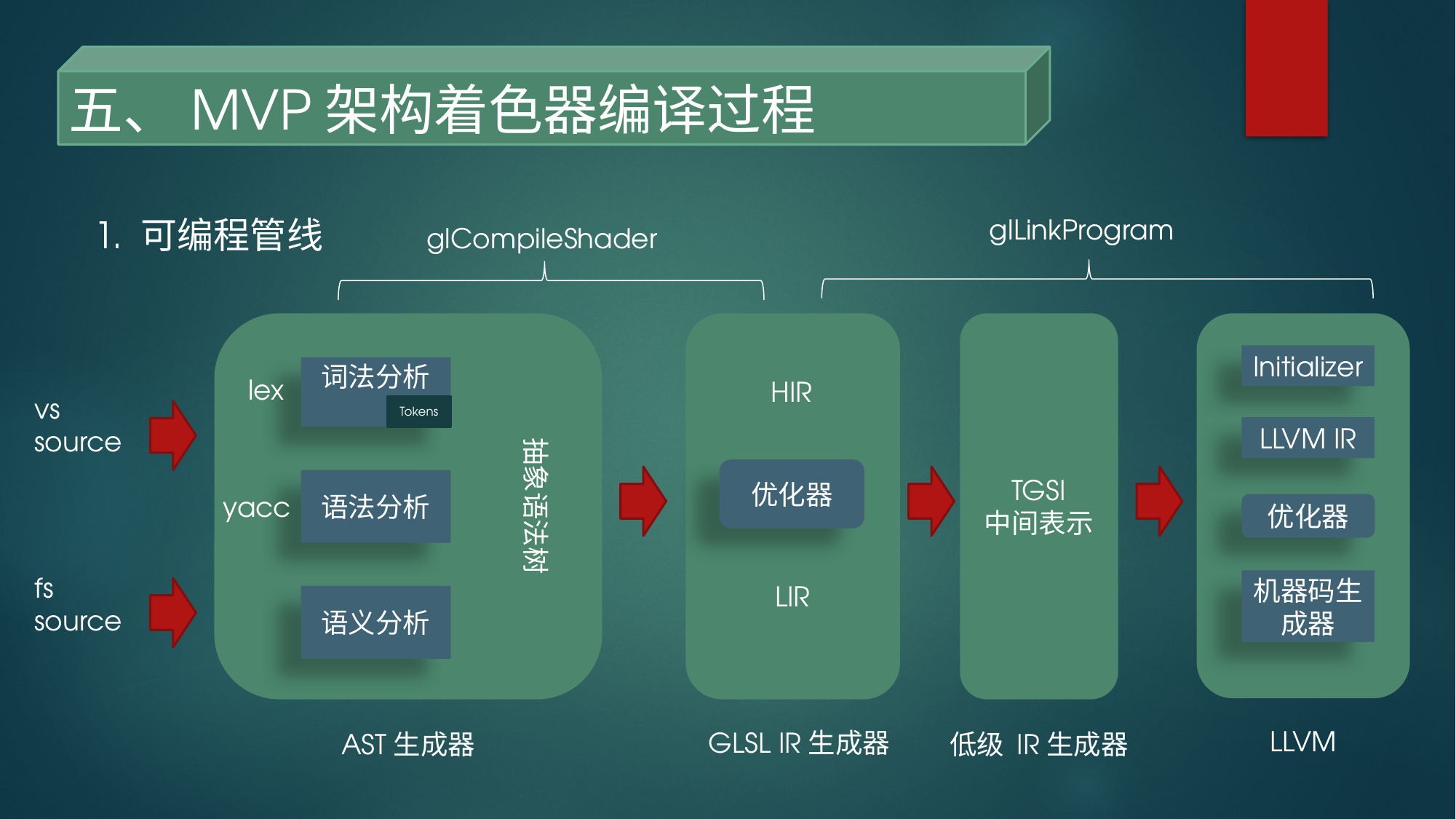

五、MVP架构着色器编译过程

1. 可编程管线

glLinkProgram
glCompileShader

TGSI
中间表示
Initializer
词法分析

lex
HIR
vs source
Tokens

LLVM IR
抽象语法树
优化器

语法分析
yacc
优化器
fs  source
机器码生成器
LIR

语义分析
LLVM
GLSL IR生成器
AST生成器
低级 IR生成器